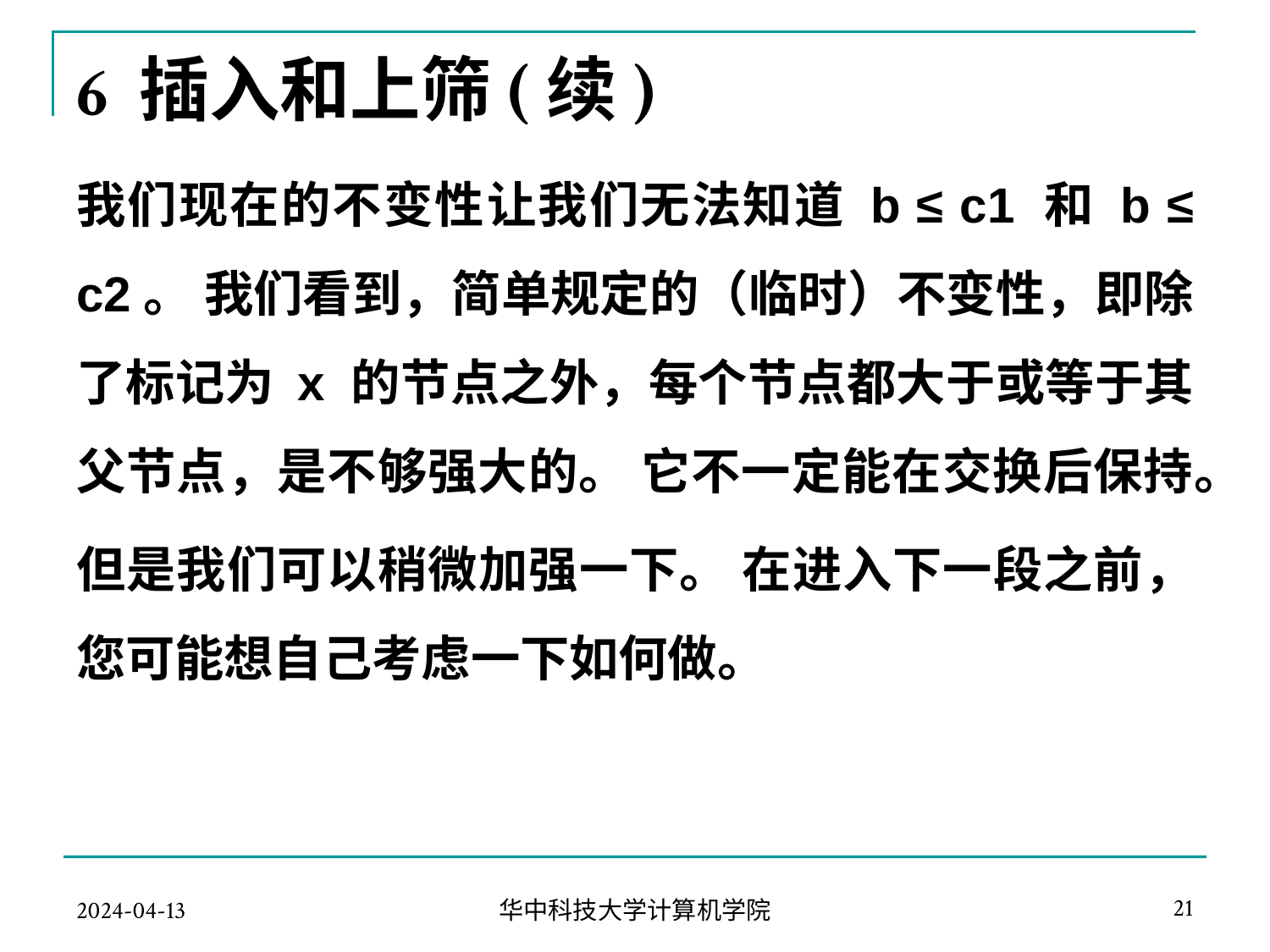

# 6 插入和上筛(续)
我们现在的不变性让我们无法知道 b ≤ c1 和 b ≤ c2。 我们看到，简单规定的（临时）不变性，即除了标记为 x 的节点之外，每个节点都大于或等于其父节点，是不够强大的。 它不一定能在交换后保持。
但是我们可以稍微加强一下。 在进入下一段之前，您可能想自己考虑一下如何做。
2024-04-13
21
华中科技大学计算机学院